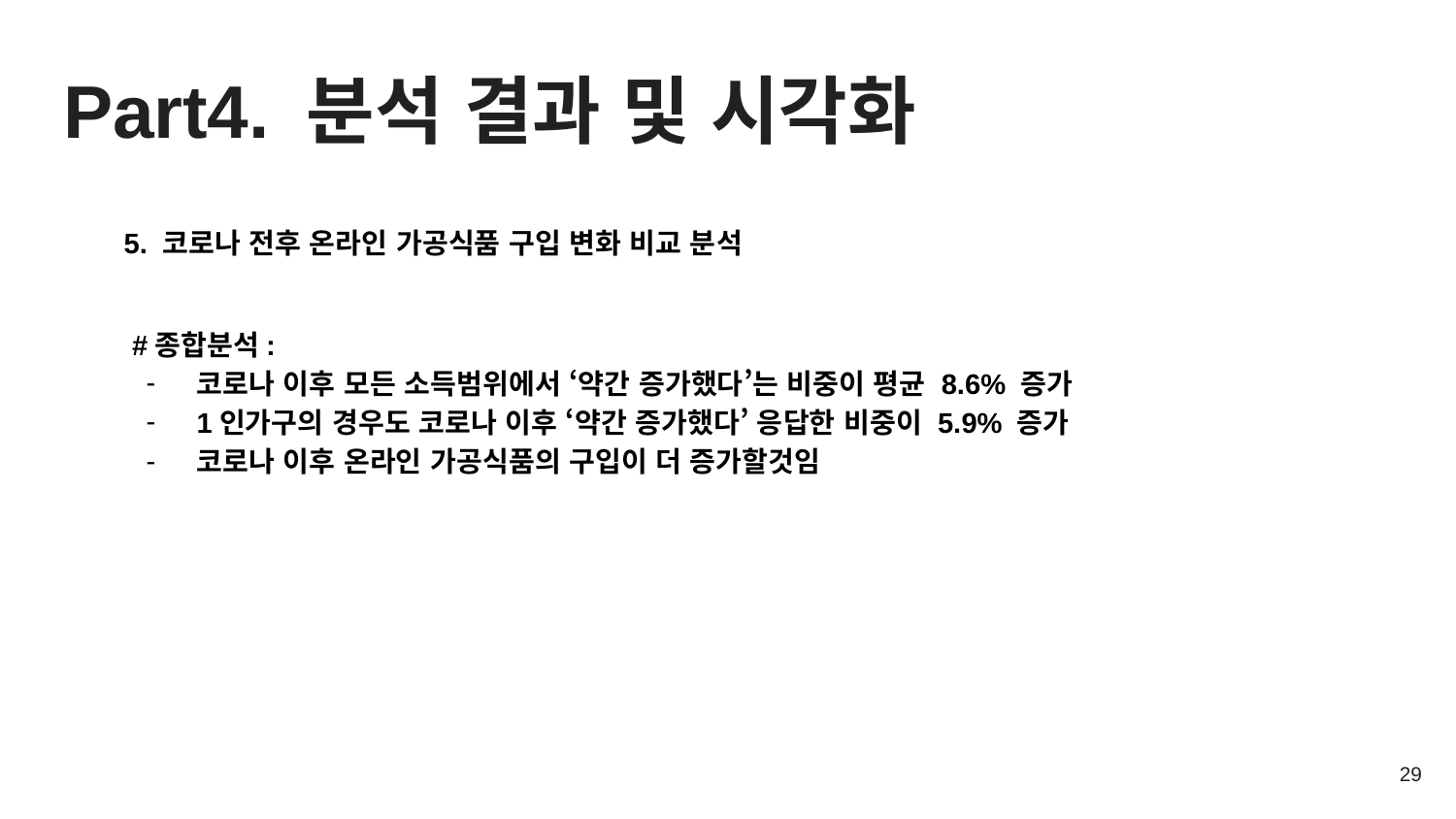

# Part4. 분석 결과 및 시각화
5. 코로나 전후 온라인 가공식품 구입 변화 비교 분석

 #종합분석:
코로나 이후 모든 소득범위에서 ‘약간 증가했다’는 비중이 평균 8.6% 증가
1인가구의 경우도 코로나 이후 ‘약간 증가했다’ 응답한 비중이 5.9% 증가
코로나 이후 온라인 가공식품의 구입이 더 증가할것임

29